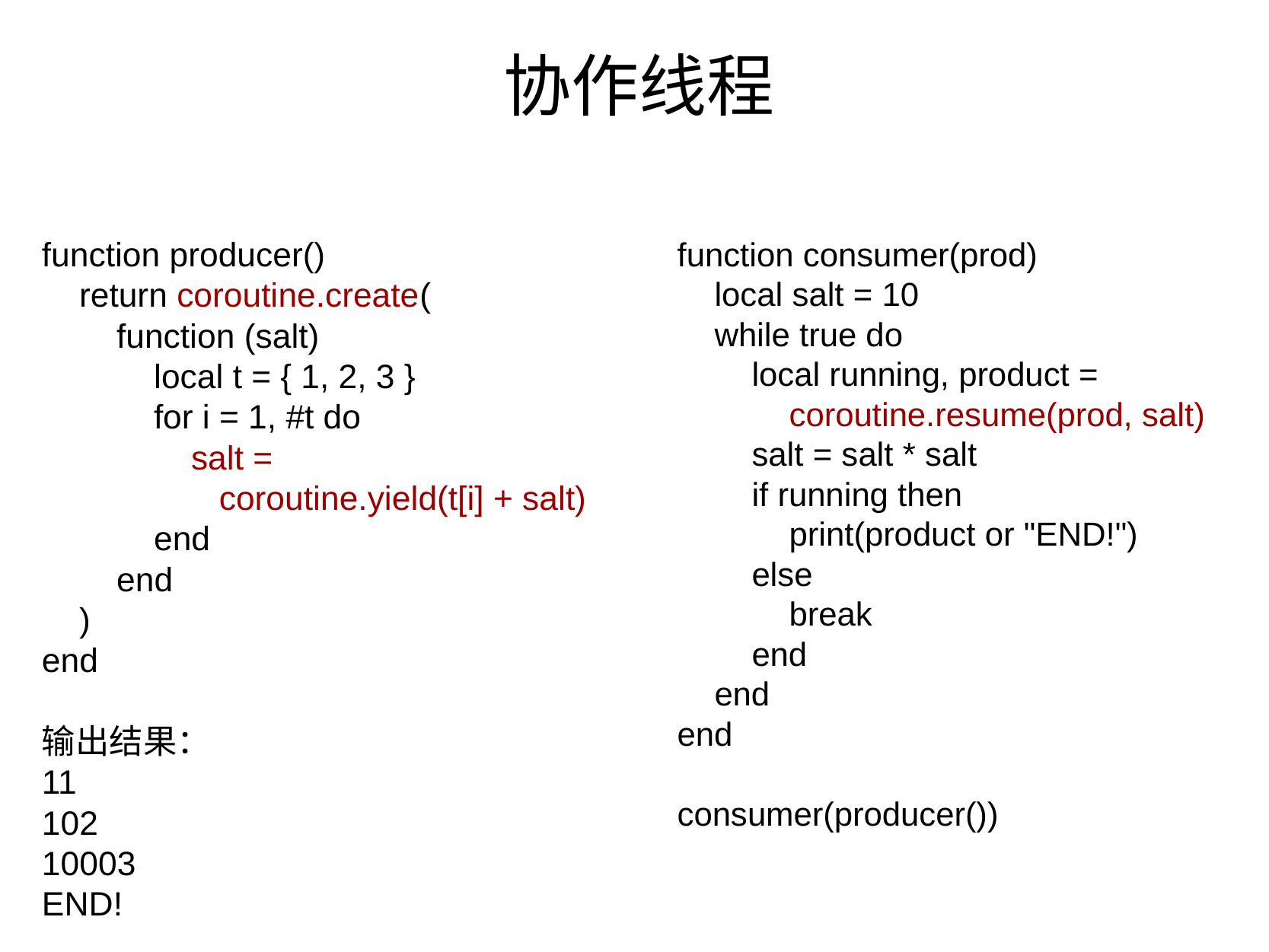

# 协作线程
function producer()
    return coroutine.create(
        function (salt)
            local t = { 1, 2, 3 }
            for i = 1, #t do
                salt =
                   coroutine.yield(t[i] + salt)
            end
        end
    )
end

输出结果：
11
102
10003
END!
function consumer(prod)
    local salt = 10
    while true do
        local running, product =
            coroutine.resume(prod, salt)
        salt = salt * salt
        if running then
            print(product or "END!")
        else
            break
        end
    end
end

consumer(producer())